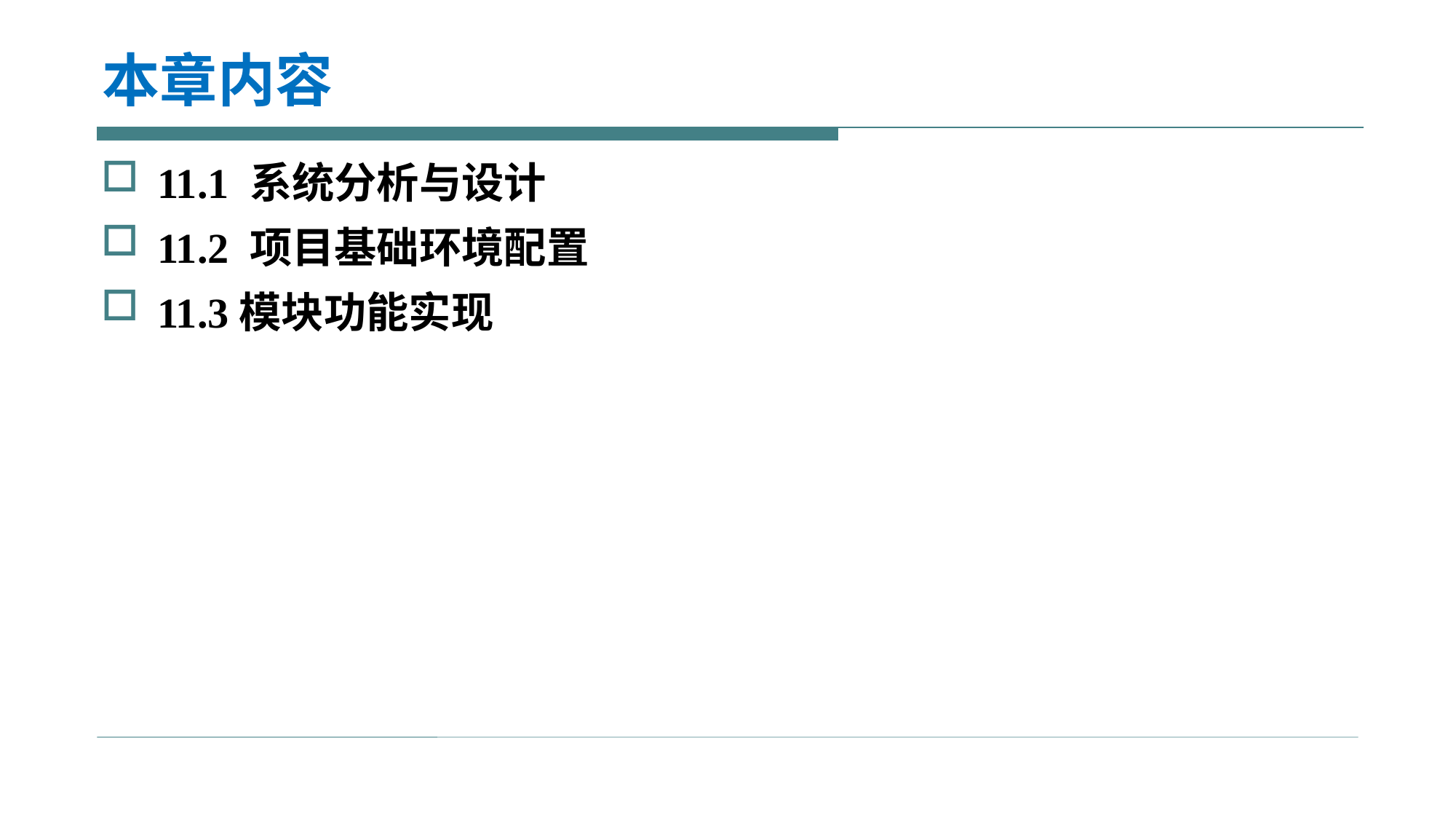

# 本章内容
11.1 系统分析与设计
11.2 项目基础环境配置
11.3模块功能实现
3